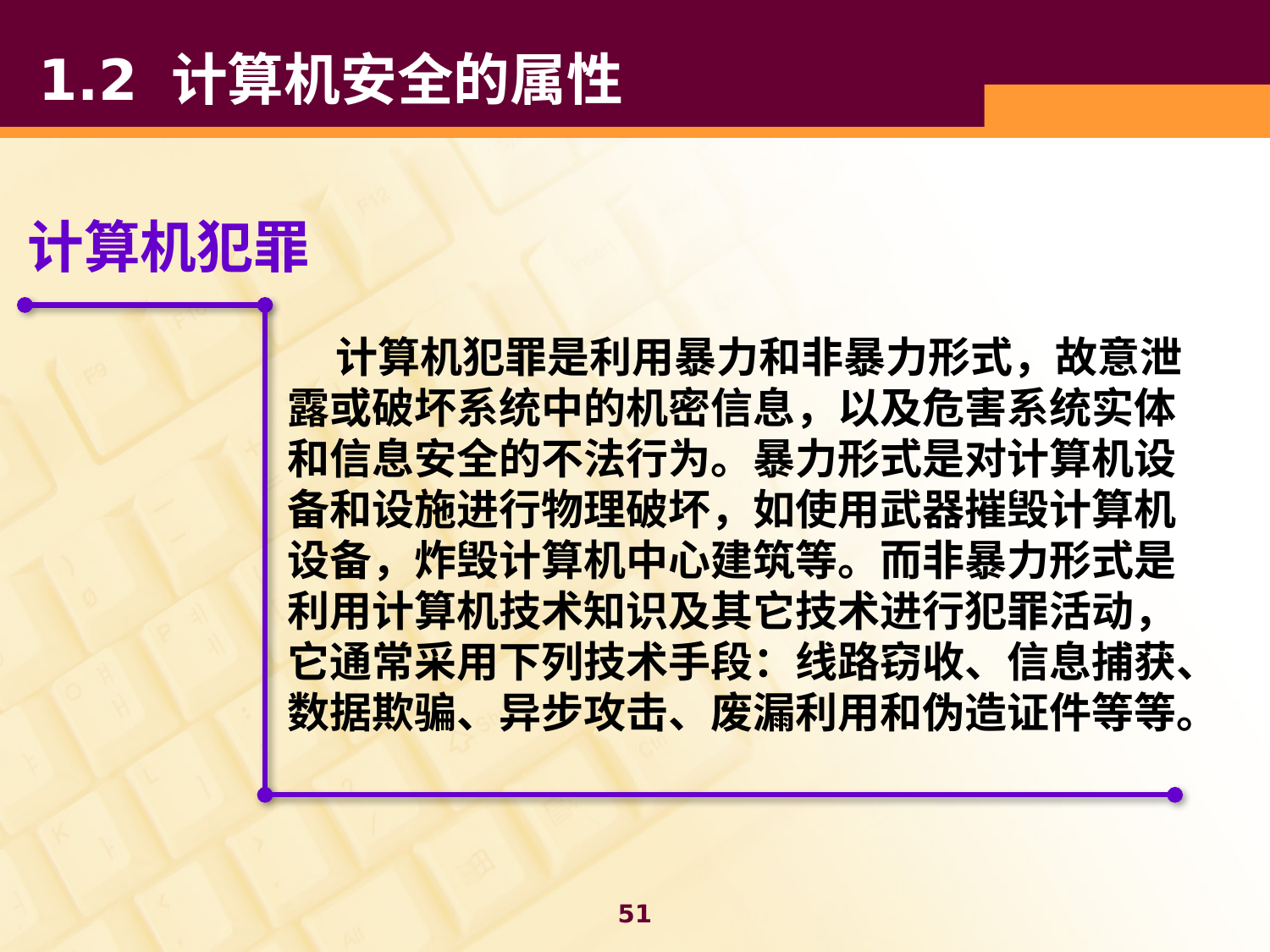

# 1.2 计算机安全的属性

计算机犯罪
    计算机犯罪是利用暴力和非暴力形式，故意泄露或破坏系统中的机密信息，以及危害系统实体和信息安全的不法行为。暴力形式是对计算机设备和设施进行物理破坏，如使用武器摧毁计算机设备，炸毁计算机中心建筑等。而非暴力形式是利用计算机技术知识及其它技术进行犯罪活动，它通常采用下列技术手段：线路窃收、信息捕获、数据欺骗、异步攻击、废漏利用和伪造证件等等。